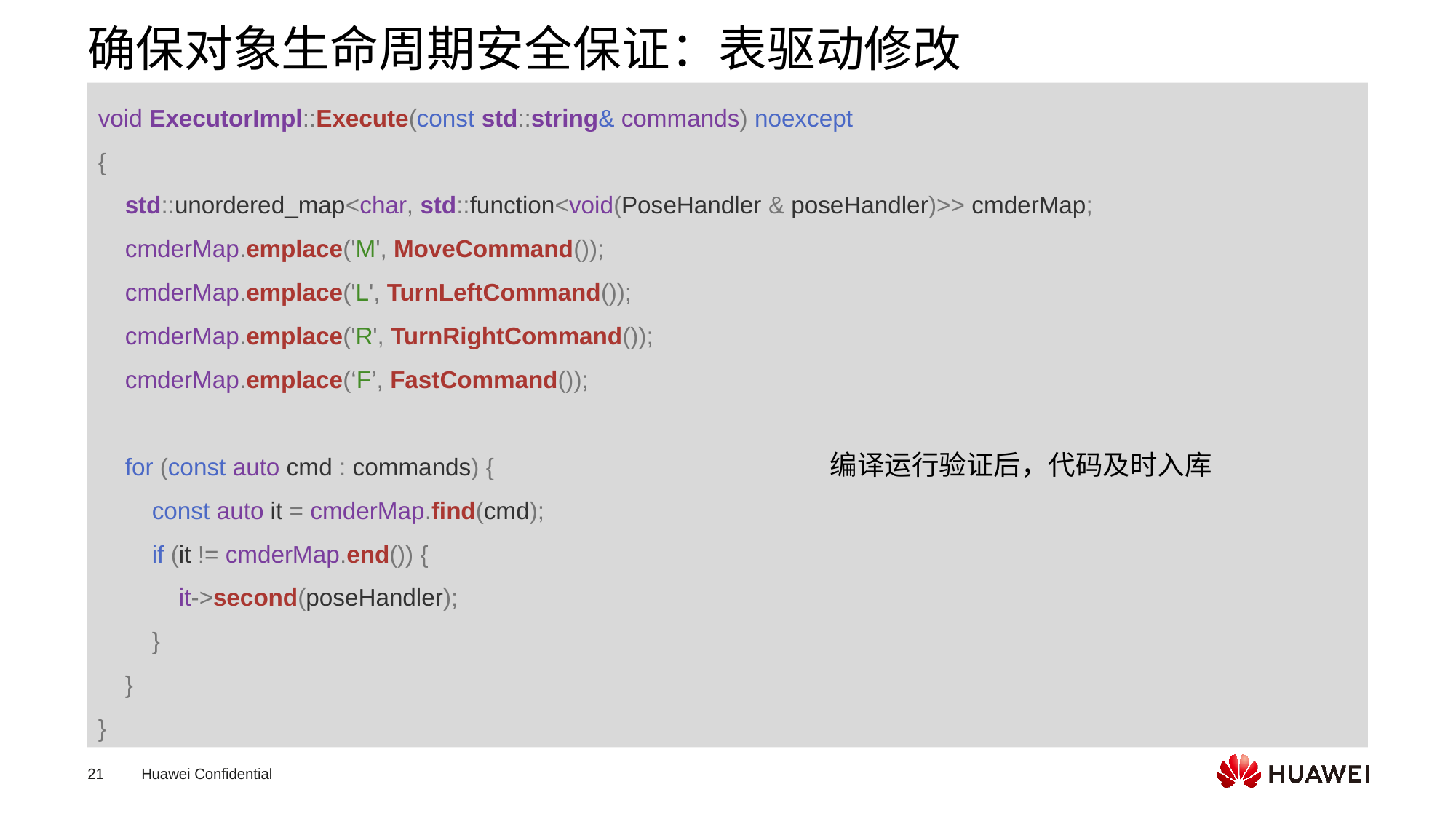

# 确保对象生命周期安全保证：表驱动修改
void ExecutorImpl::Execute(const std::string& commands) noexcept
{
    std::unordered_map<char, std::function<void(PoseHandler & poseHandler)>> cmderMap;
    cmderMap.emplace('M', MoveCommand());
    cmderMap.emplace('L', TurnLeftCommand());
    cmderMap.emplace('R', TurnRightCommand());
    cmderMap.emplace(‘F’, FastCommand());
    for (const auto cmd : commands) {
        const auto it = cmderMap.find(cmd);
        if (it != cmderMap.end()) {
            it->second(poseHandler);
        }
    }
}
编译运行验证后，代码及时入库